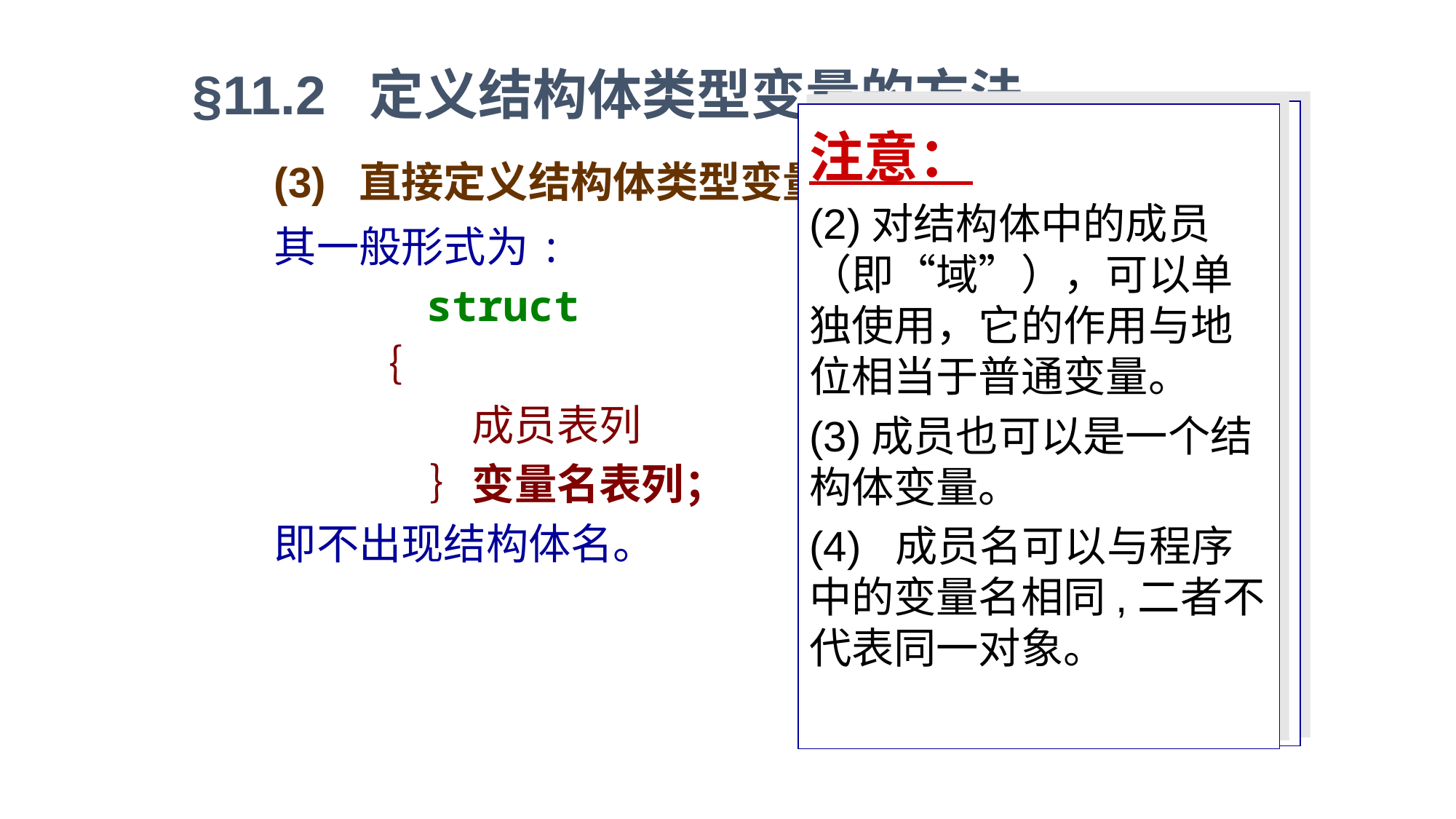

§11.2  定义结构体类型变量的方法
注意：
(1) 类型与变量是不同的概念，不要混同。只能对变量赋值、存取或运算，而不能对一个类型赋值、存取或运算。在编译时，对类型是不分配空间的，只对变量分配空间。
注意：
(2)对结构体中的成员（即“域”），可以单独使用，它的作用与地位相当于普通变量。
(3)成员也可以是一个结构体变量。
(4)  成员名可以与程序中的变量名相同,二者不代表同一对象。
(3) 直接定义结构体类型变量
其一般形式为:
      struct
        ｛
　　　   　成员表列
　　   　｝变量名表列；
即不出现结构体名。